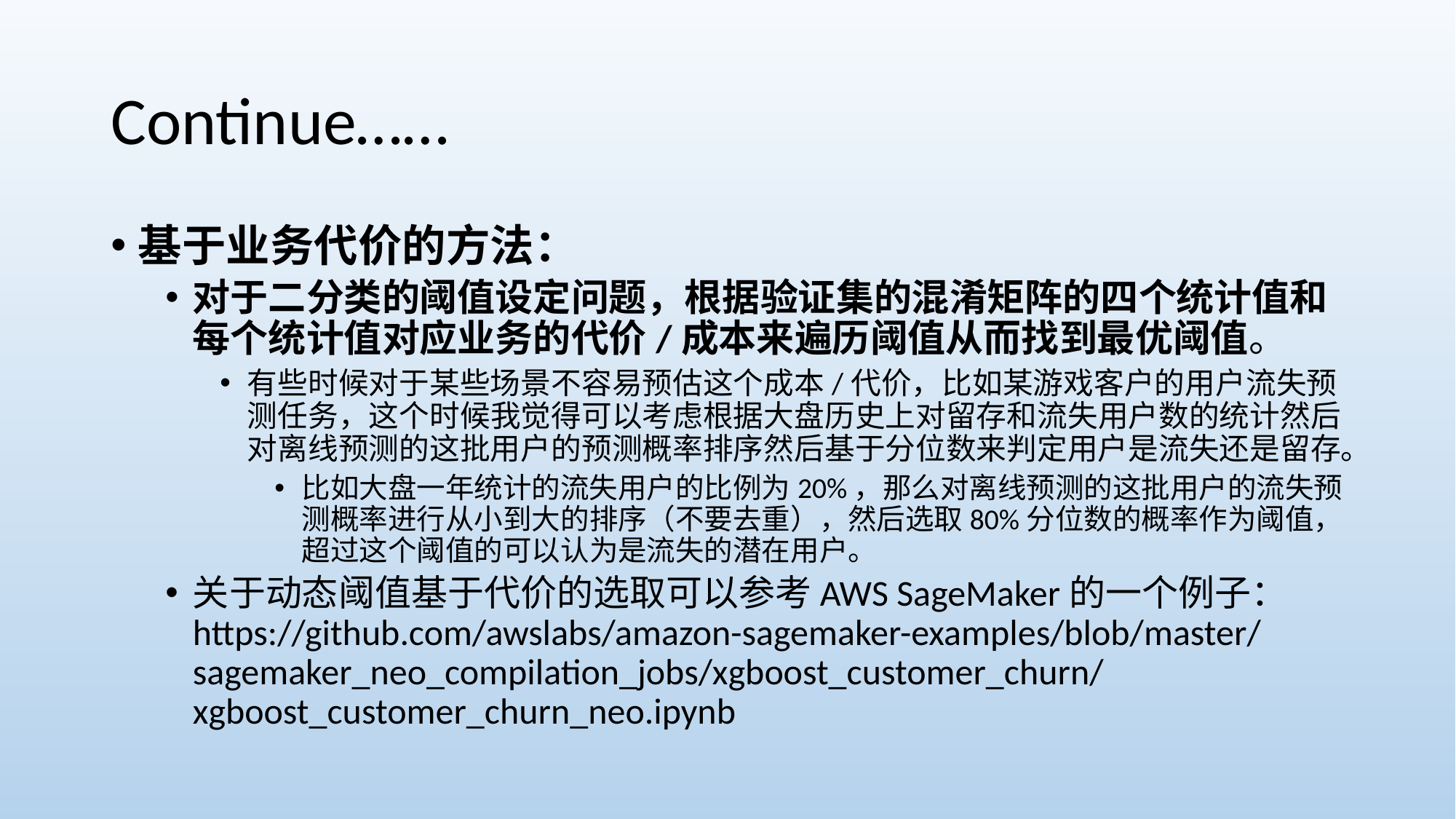

# Continue……
基于业务代价的方法：
对于二分类的阈值设定问题，根据验证集的混淆矩阵的四个统计值和每个统计值对应业务的代价/成本来遍历阈值从而找到最优阈值。
有些时候对于某些场景不容易预估这个成本/代价，比如某游戏客户的用户流失预测任务，这个时候我觉得可以考虑根据大盘历史上对留存和流失用户数的统计然后对离线预测的这批用户的预测概率排序然后基于分位数来判定用户是流失还是留存。
比如大盘一年统计的流失用户的比例为20%，那么对离线预测的这批用户的流失预测概率进行从小到大的排序（不要去重），然后选取80%分位数的概率作为阈值，超过这个阈值的可以认为是流失的潜在用户。
关于动态阈值基于代价的选取可以参考AWS SageMaker的一个例子：https://github.com/awslabs/amazon-sagemaker-examples/blob/master/sagemaker_neo_compilation_jobs/xgboost_customer_churn/xgboost_customer_churn_neo.ipynb